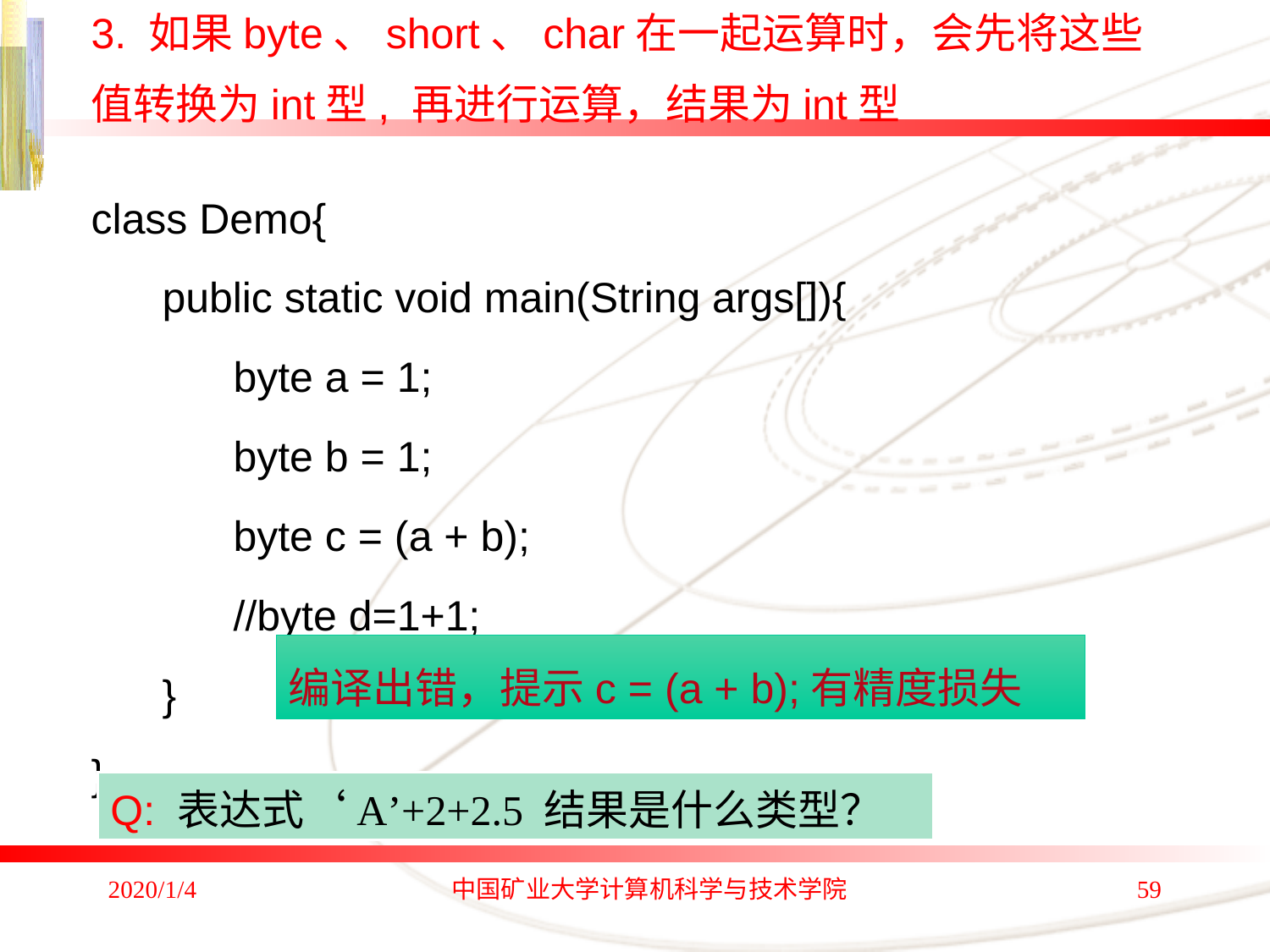

3. 如果byte、short、char在一起运算时，会先将这些值转换为int型, 再进行运算，结果为int型

class Demo{
      public static void main(String args[]){
            byte a = 1;
            byte b = 1;
            byte c = (a + b);
            //byte d=1+1;
      }
}
编译出错，提示c = (a + b);有精度损失
Q: 表达式‘A’+2+2.5 结果是什么类型？
2020/1/4
中国矿业大学计算机科学与技术学院
59